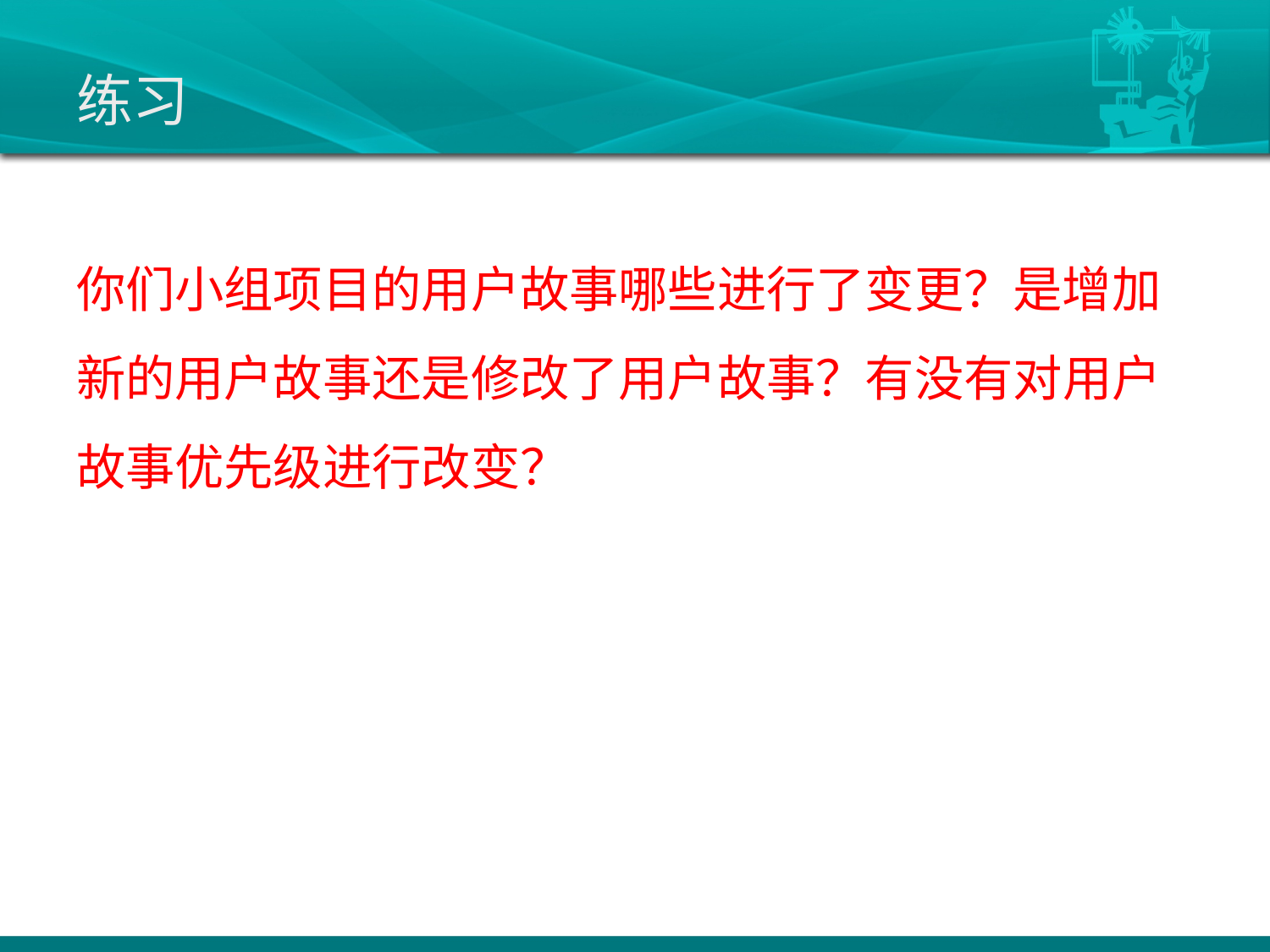

# 练习
你们小组项目的用户故事哪些进行了变更？是增加新的用户故事还是修改了用户故事？有没有对用户故事优先级进行改变？